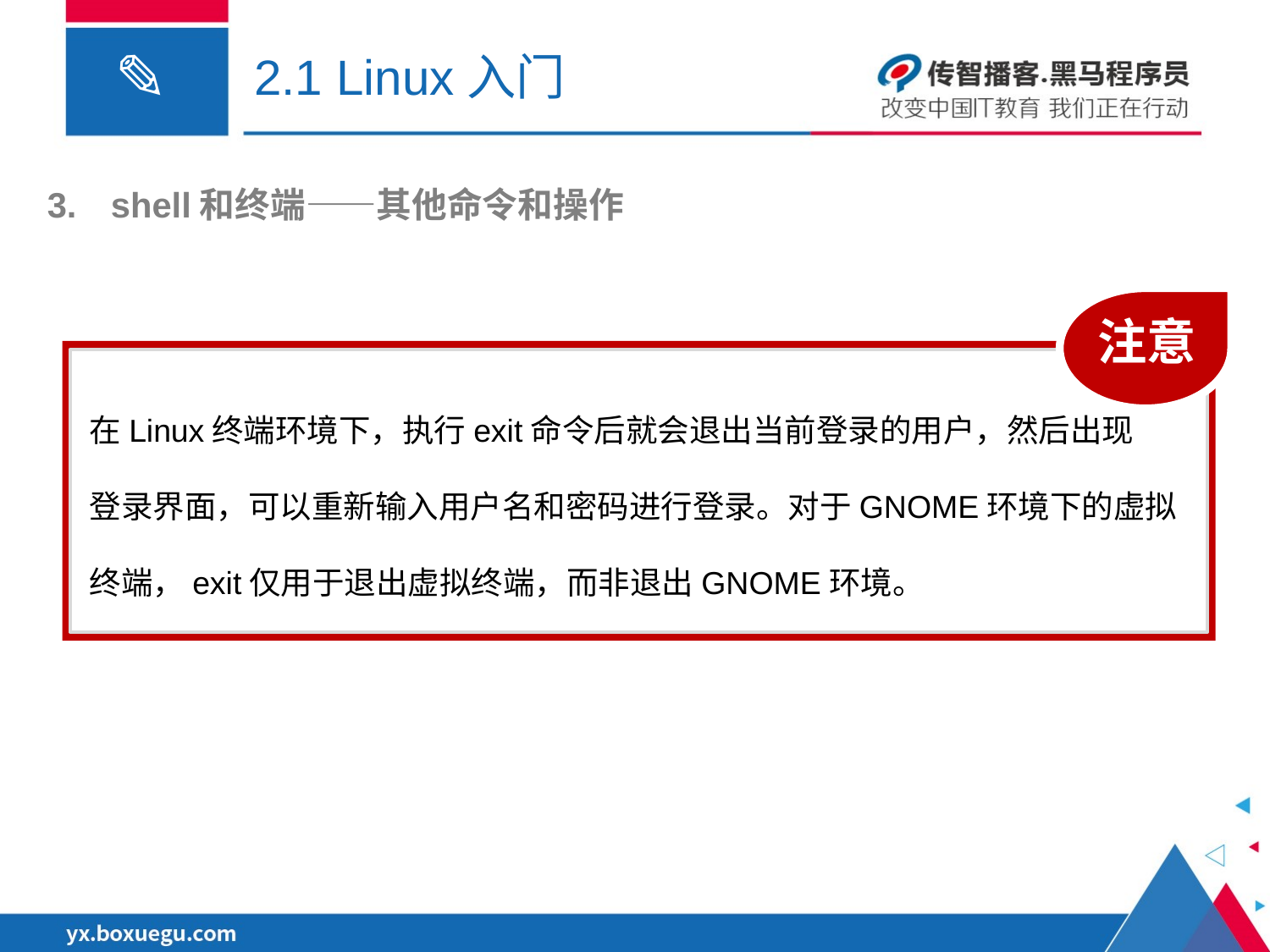

# 2.1 Linux入门
shell和终端——其他命令和操作

注意

在Linux终端环境下，执行exit命令后就会退出当前登录的用户，然后出现
登录界面，可以重新输入用户名和密码进行登录。对于GNOME环境下的虚拟终端，exit仅用于退出虚拟终端，而非退出GNOME环境。